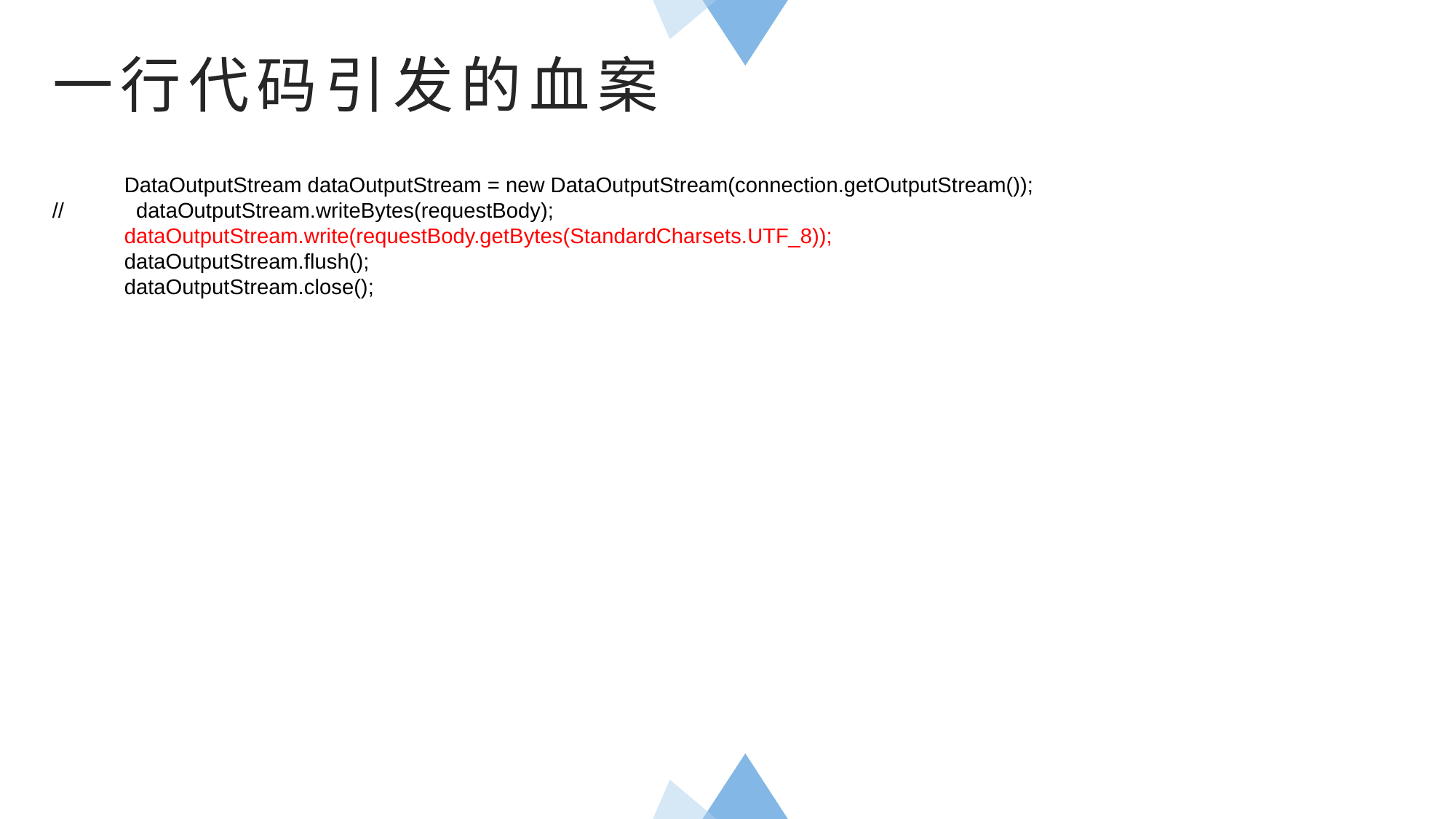

一行代码引发的血案
            DataOutputStream dataOutputStream = new DataOutputStream(connection.getOutputStream());
//            dataOutputStream.writeBytes(requestBody);
            dataOutputStream.write(requestBody.getBytes(StandardCharsets.UTF_8));
            dataOutputStream.flush();
            dataOutputStream.close();
21